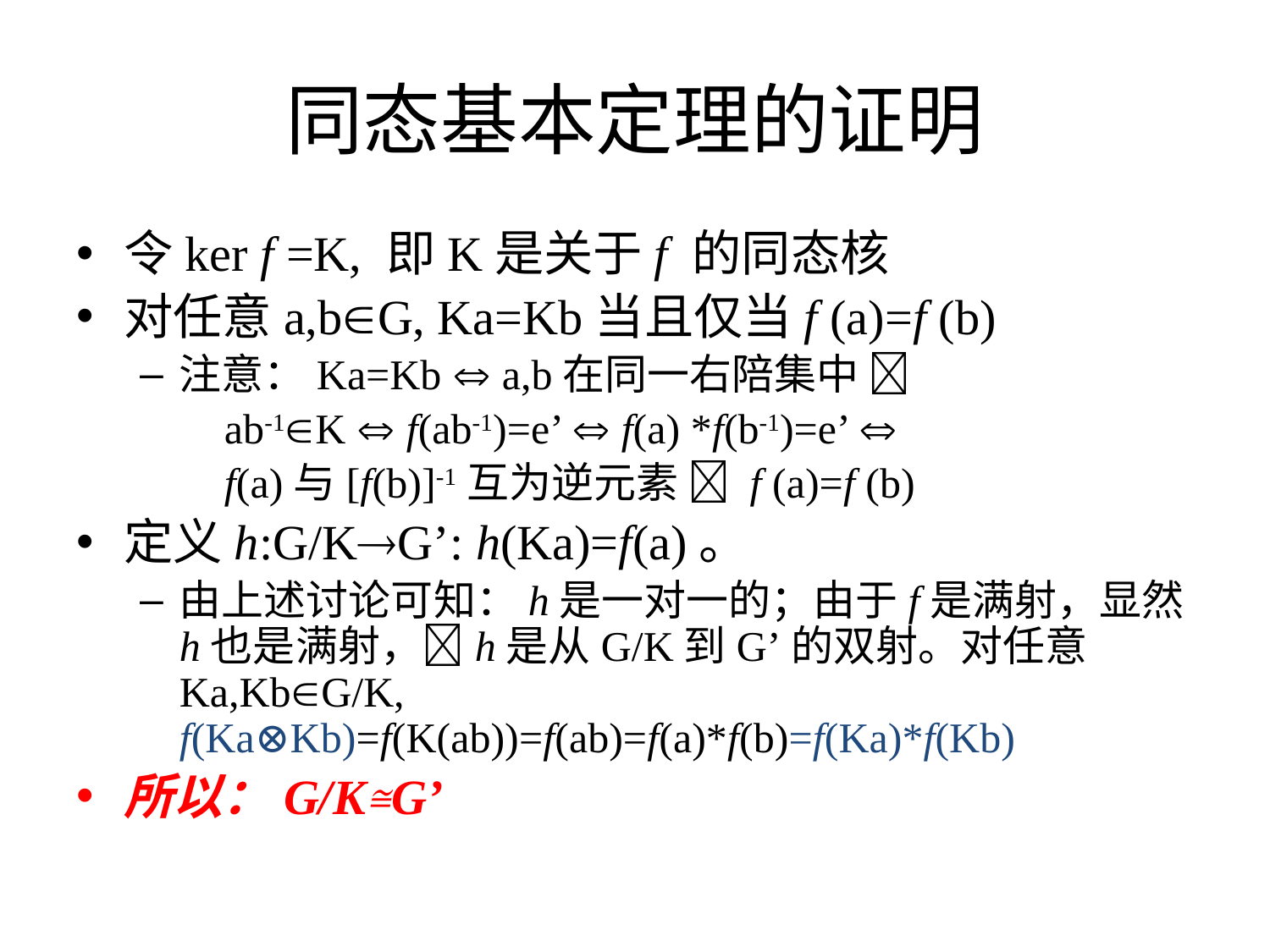

# 同态基本定理的证明
令ker f =K, 即K是关于f 的同态核
对任意a,b∈G, Ka=Kb当且仅当f (a)=f (b)
注意：Ka=Kb ⇔ a,b在同一右陪集中 ⇔
        ab-1∈K ⇔ f(ab-1)=e’ ⇔ f(a) *f(b-1)=e’ ⇔
        f(a)与[f(b)]-1互为逆元素 ⇔ f (a)=f (b)
定义h:G/K→G’: h(Ka)=f(a)。
由上述讨论可知：h是一对一的；由于f是满射，显然h也是满射，∴h是从G/K到G’的双射。对任意Ka,Kb∈G/K, f(Ka⊗Kb)=f(K(ab))=f(ab)=f(a)*f(b)=f(Ka)*f(Kb)
所以：G/K≅G’